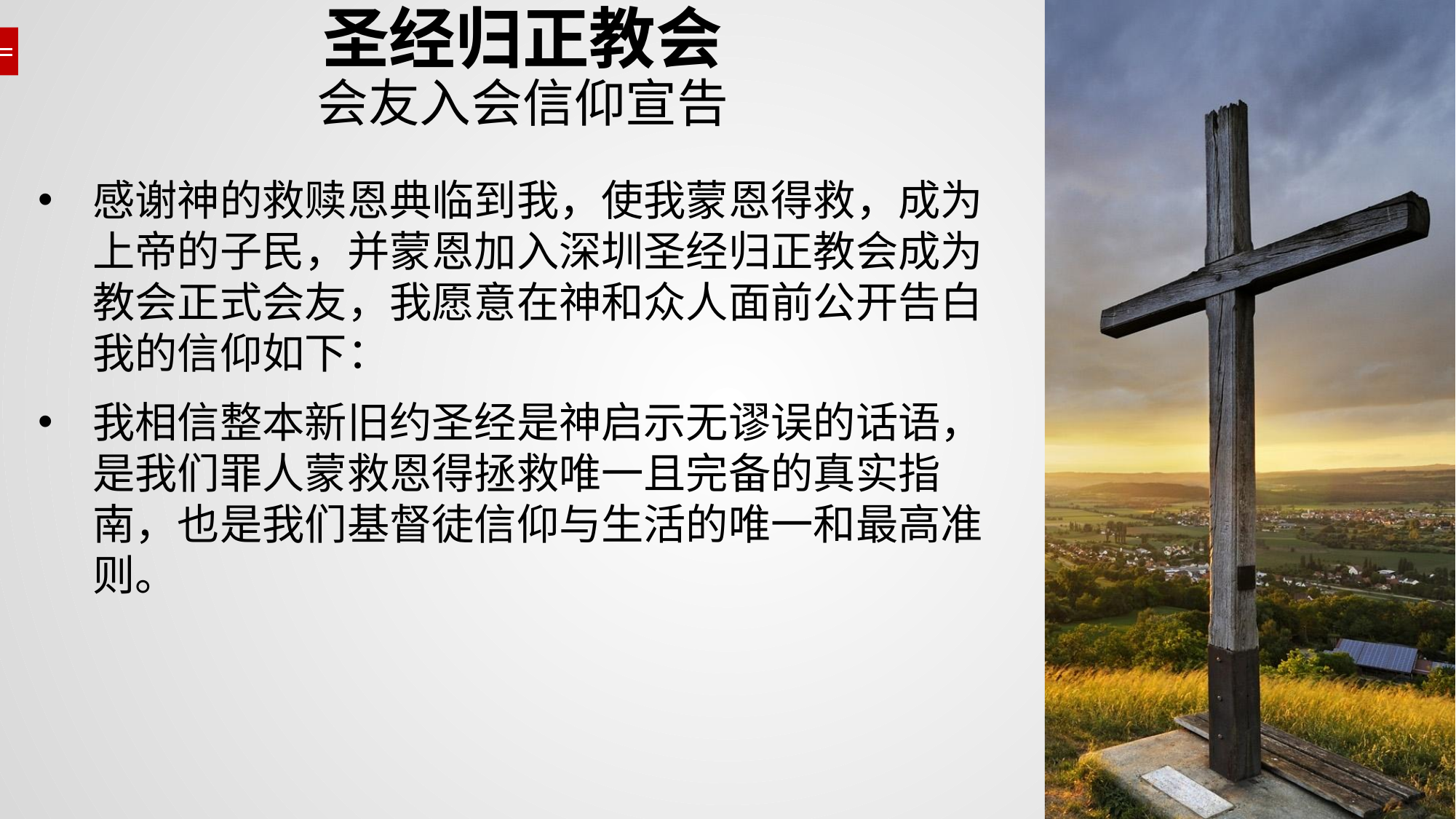

圣经归正教会
会友入会信仰宣告
感谢神的救赎恩典临到我，使我蒙恩得救，成为上帝的子民，并蒙恩加入深圳圣经归正教会成为教会正式会友，我愿意在神和众人面前公开告白我的信仰如下：
我相信整本新旧约圣经是神启示无谬误的话语，是我们罪人蒙救恩得拯救唯一且完备的真实指南，也是我们基督徒信仰与生活的唯一和最高准则。